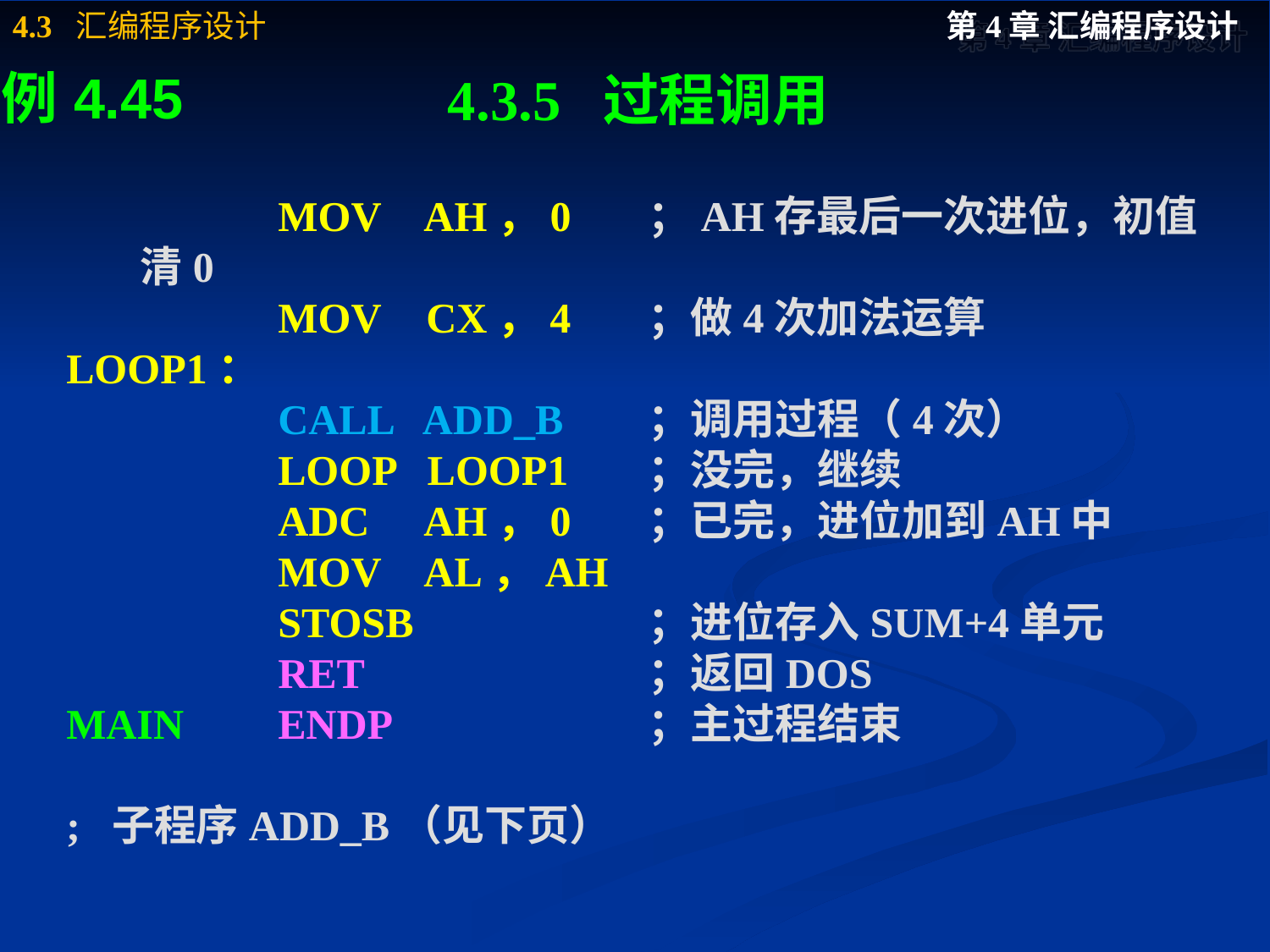

# 4.3.5  过程调用
例4.45
		 MOV	   AH，0	；AH存最后一次进位，初值清0
		 MOV	   CX，4	；做4次加法运算
LOOP1：
		 CALL   ADD_B 	；调用过程（4次）
		 LOOP   LOOP1	；没完，继续
		 ADC	   AH，0	；已完，进位加到AH中
		 MOV	   AL，AH
		 STOSB		；进位存入SUM+4单元
		 RET			；返回DOS
MAIN	 ENDP			；主过程结束

;  子程序ADD_B（见下页）